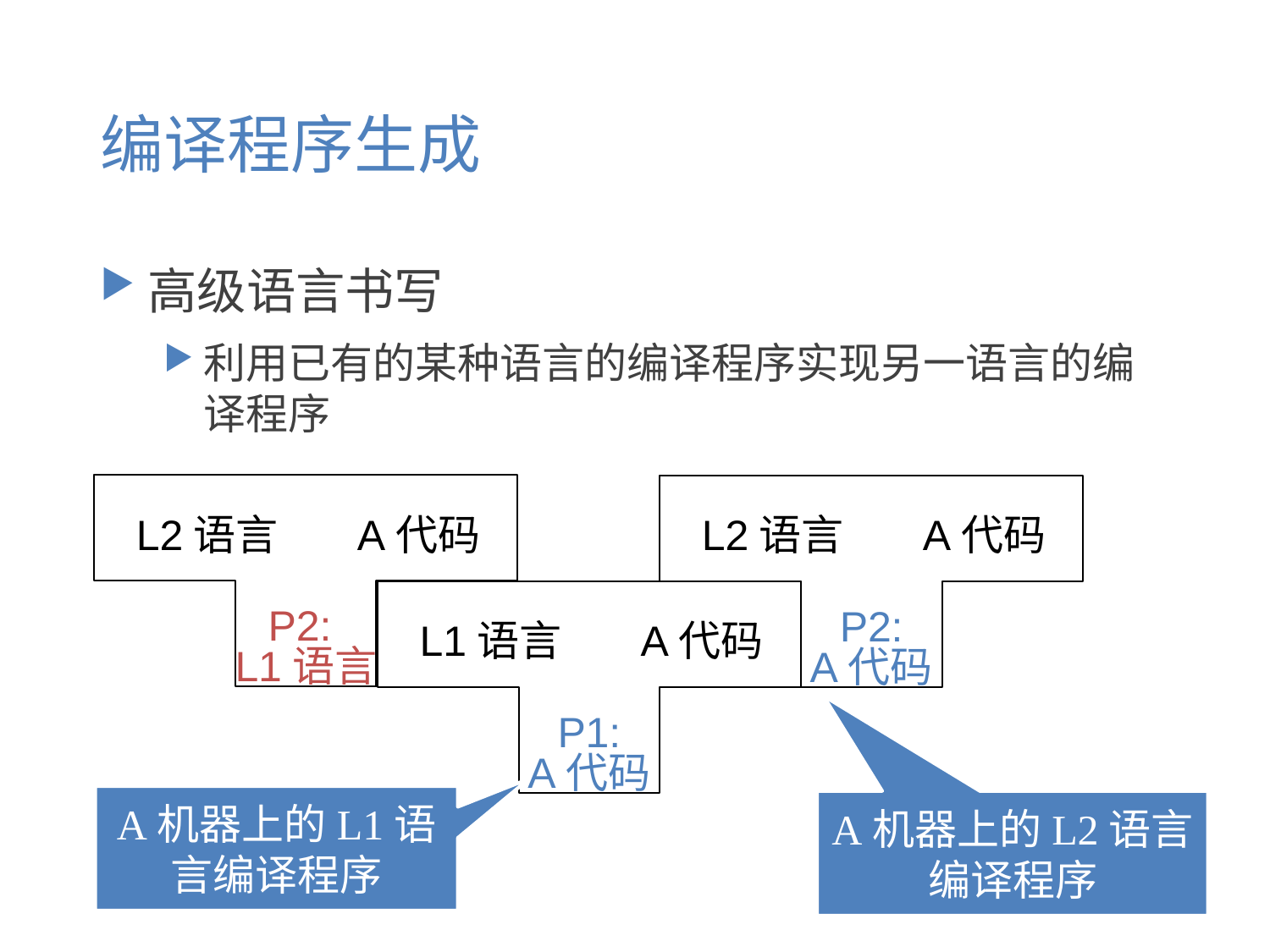

# 编译程序生成
高级语言书写
利用已有的某种语言的编译程序实现另一语言的编译程序

L2语言
A代码
P2:
L1语言

L2语言
A代码
P2:
A代码

L1语言
A代码
P1:
A代码
A机器上的L1语言编译程序
A机器上的L2语言编译程序
A机器上的L2语言编译程序